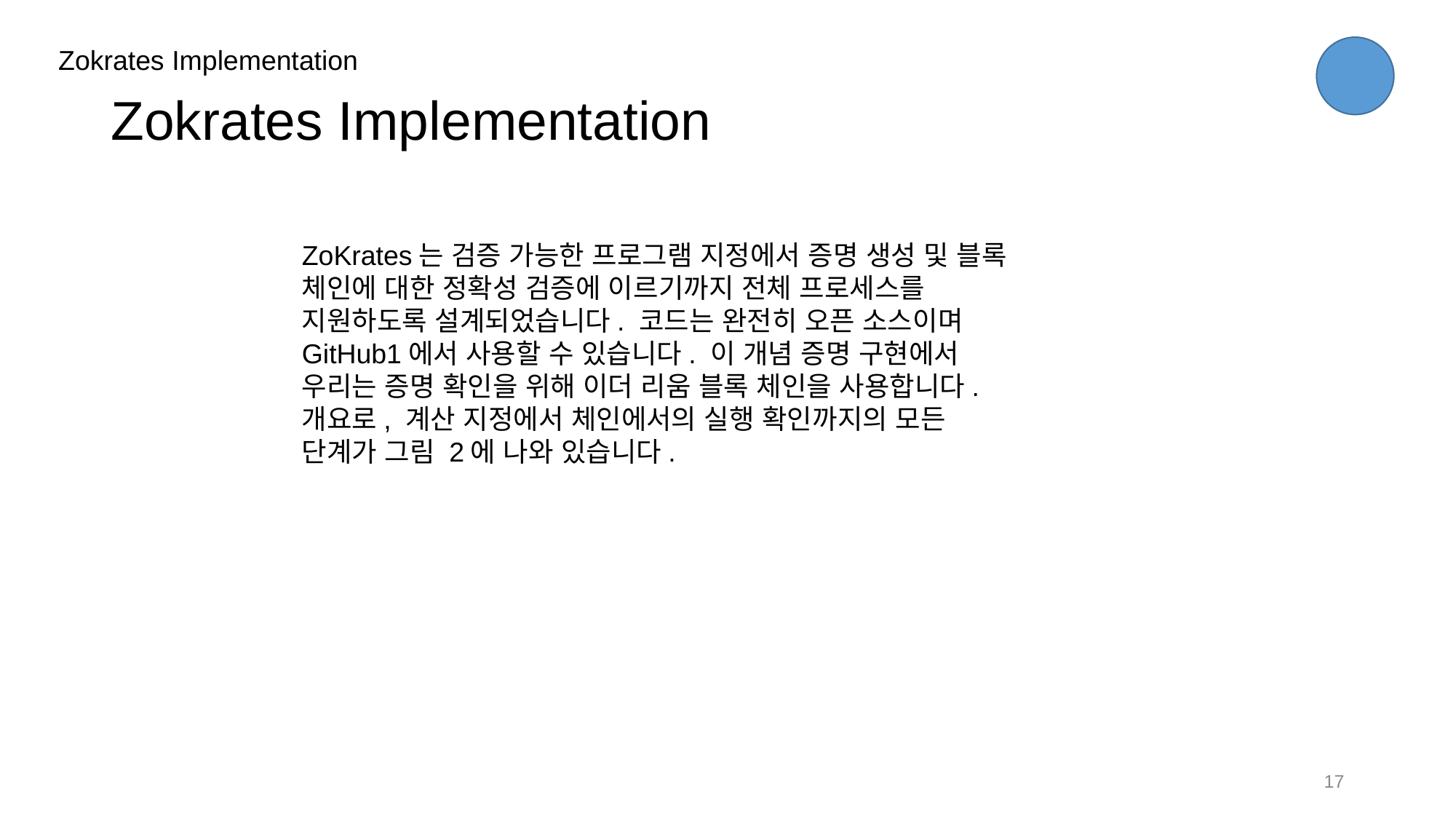

Zokrates Implementation

# Zokrates Implementation
ZoKrates는 검증 가능한 프로그램 지정에서 증명 생성 및 블록 체인에 대한 정확성 검증에 이르기까지 전체 프로세스를 지원하도록 설계되었습니다. 코드는 완전히 오픈 소스이며 GitHub1에서 사용할 수 있습니다. 이 개념 증명 구현에서 우리는 증명 확인을 위해 이더 리움 블록 체인을 사용합니다.
개요로, 계산 지정에서 체인에서의 실행 확인까지의 모든 단계가 그림 2에 나와 있습니다.
17